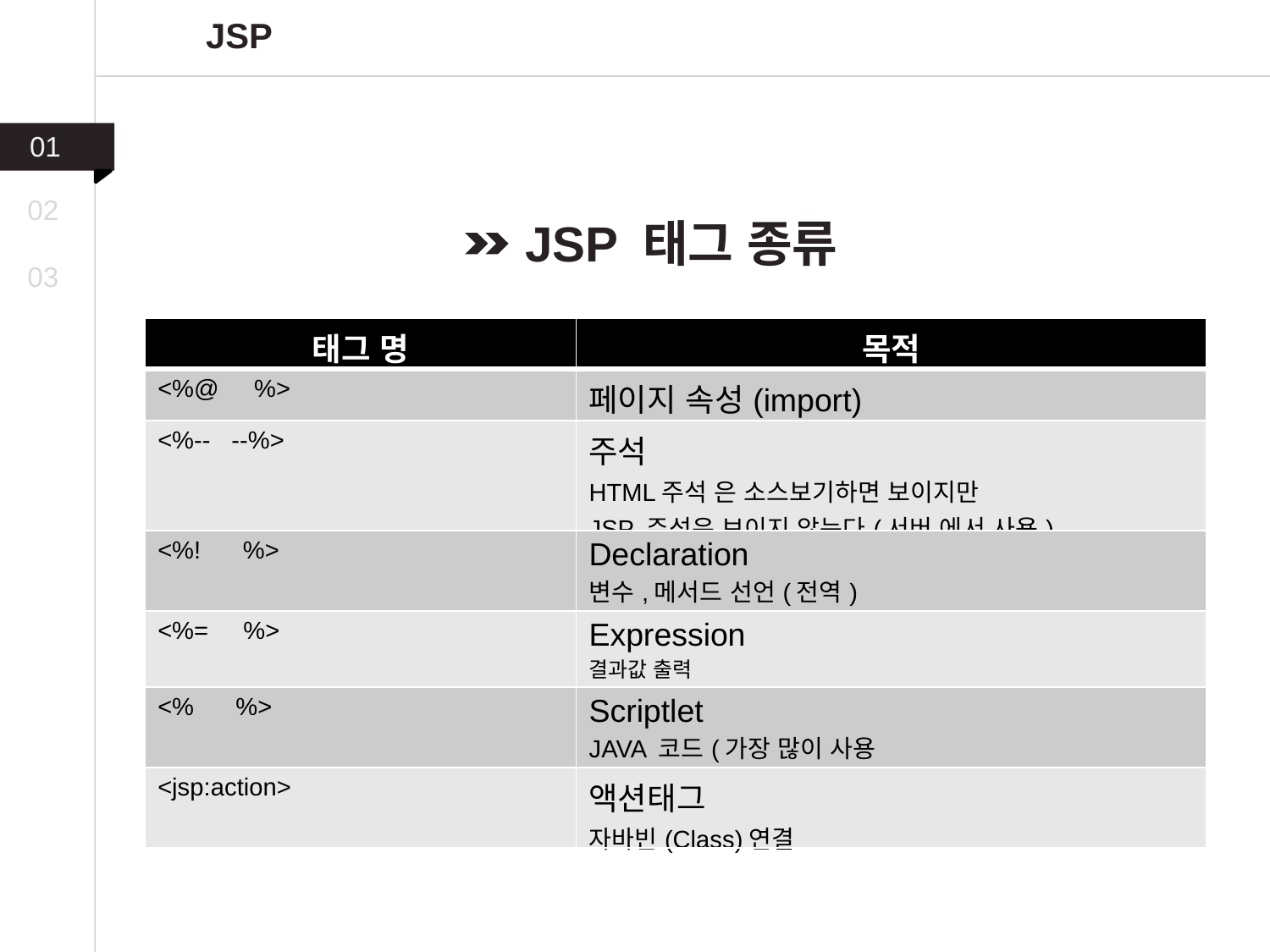

JSP
01

02
  JSP 태그 종류

03
| 태그 명 | 목적 |
| --- | --- |
| <%@ %> | 페이지 속성(import) |
| <%-- --%> | 주석 HTML주석 은 소스보기하면 보이지만 JSP 주석은 보이지 않는다(서버 에서 사용) |
| <%! %> | Declaration 변수,메서드 선언(전역) |
| <%= %> | Expression 결과값 출력 |
| <% %> | Scriptlet JAVA 코드(가장 많이 사용 |
| <jsp:action> | 액션태그 자바빈(Class)연결 |